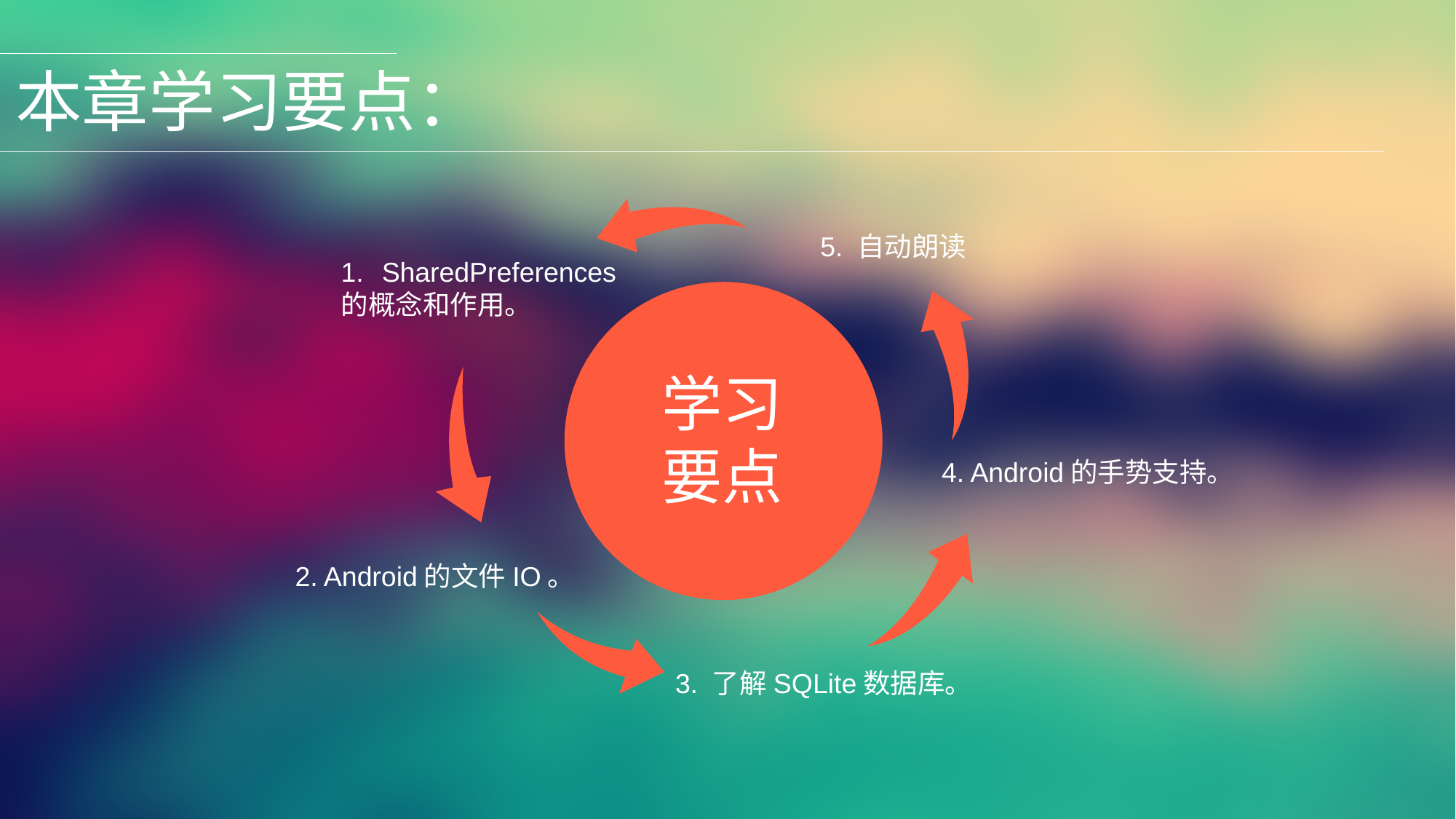

本章学习要点：

5. 自动朗读
SharedPreferences
的概念和作用。
学习要点
4. Android的手势支持。
2. Android的文件IO。
3. 了解SQLite数据库。